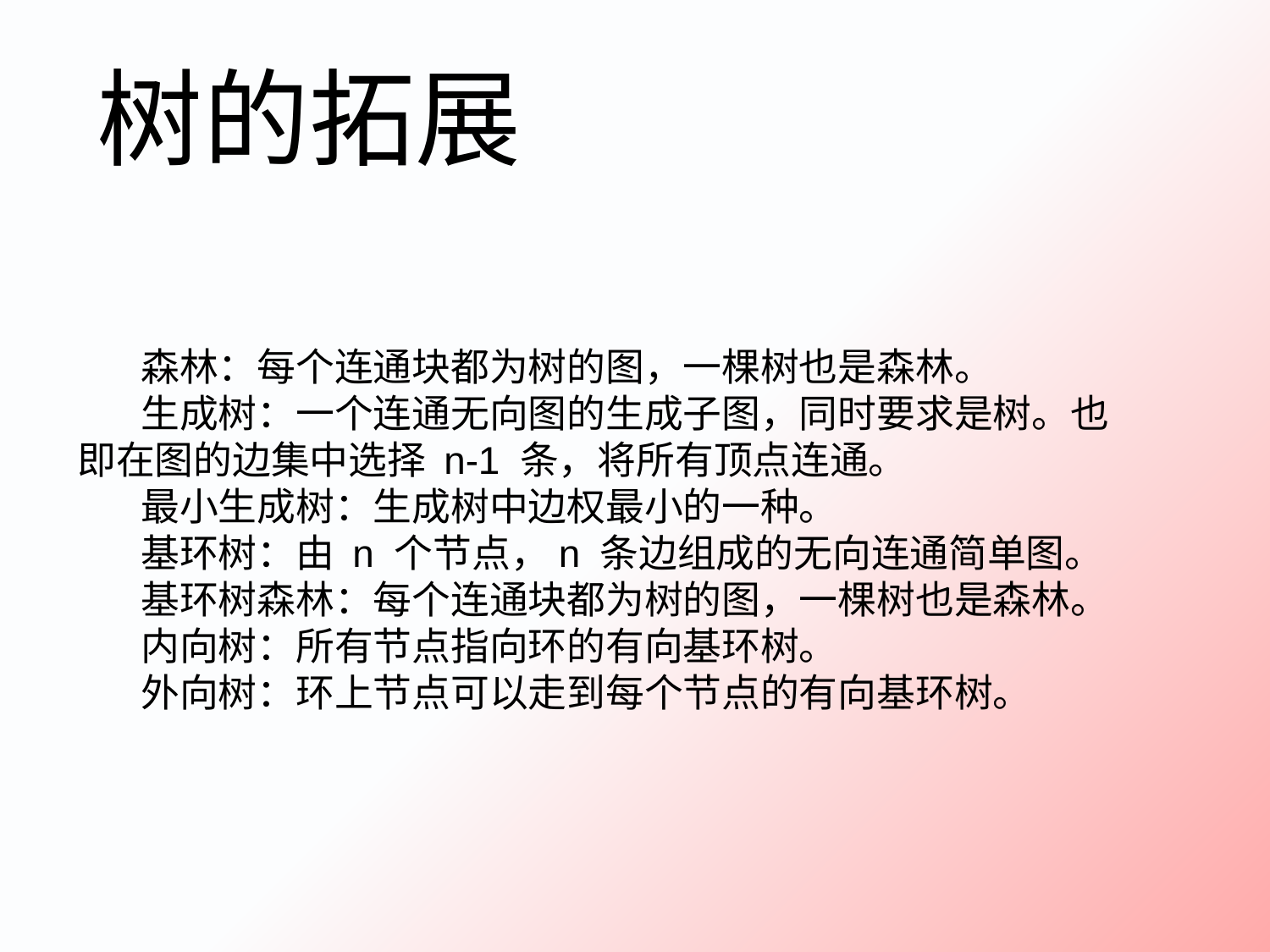

树的拓展
森林：每个连通块都为树的图，一棵树也是森林。
生成树：一个连通无向图的生成子图，同时要求是树。也即在图的边集中选择 n-1 条，将所有顶点连通。
最小生成树：生成树中边权最小的一种。
基环树：由 n 个节点，n 条边组成的无向连通简单图。
基环树森林：每个连通块都为树的图，一棵树也是森林。
内向树：所有节点指向环的有向基环树。
外向树：环上节点可以走到每个节点的有向基环树。